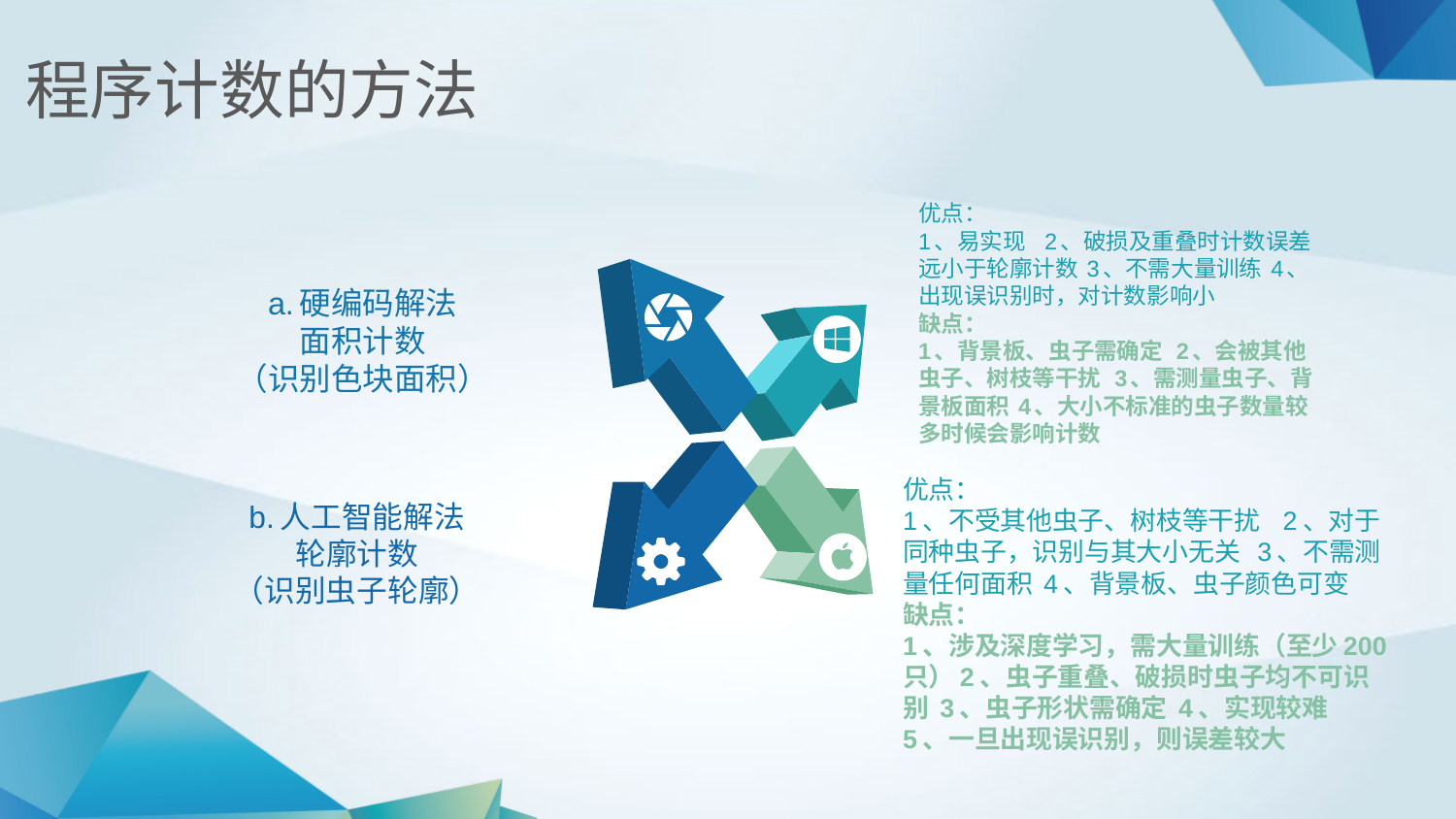

程序计数的方法
优点：
1、易实现   2、破损及重叠时计数误差
远小于轮廓计数 3、不需大量训练 4、
出现误识别时，对计数影响小
缺点：
1、背景板、虫子需确定  2、会被其他
虫子、树枝等干扰  3、需测量虫子、背
景板面积 4、大小不标准的虫子数量较
多时候会影响计数

a.硬编码解法
面积计数
（识别色块面积）

优点：
1、不受其他虫子、树枝等干扰   2、对于
同种虫子，识别与其大小无关  3、不需测
量任何面积 4、背景板、虫子颜色可变
缺点：
1、涉及深度学习，需大量训练（至少200
只）2、虫子重叠、破损时虫子均不可识
别 3、虫子形状需确定 4、实现较难
5、一旦出现误识别，则误差较大

b.人工智能解法
轮廓计数
（识别虫子轮廓）